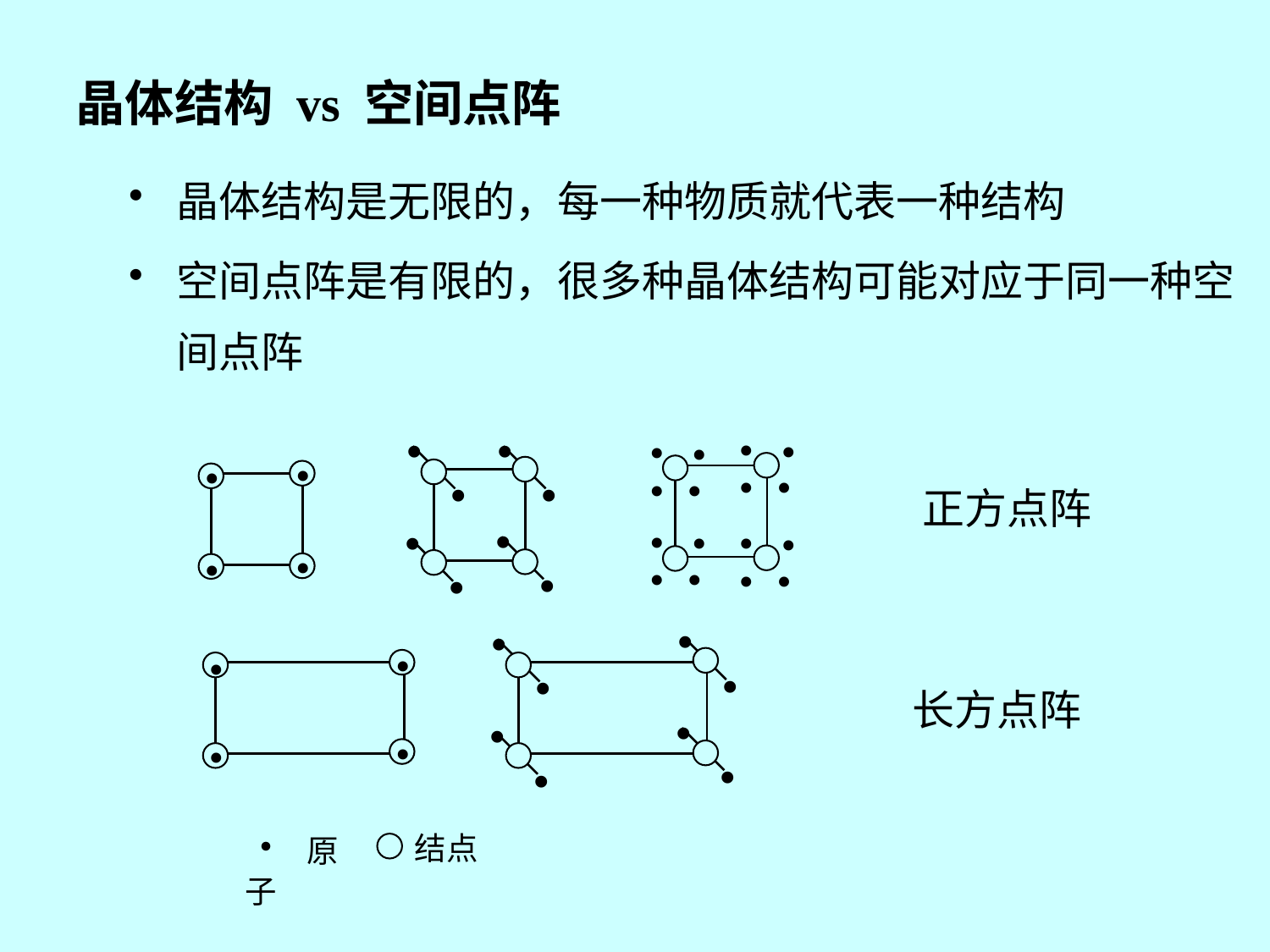

晶体结构 vs 空间点阵
晶体结构是无限的，每一种物质就代表一种结构
空间点阵是有限的，很多种晶体结构可能对应于同一种空间点阵
•

•
•

•

•

•
•

•

•
•
•
•
•
•
•
•
•
•

•
•

正方点阵
•
•
•
•
•
•
•
•

•

•

•

•

•

•

•

•

•

•

•
•

长方点阵
• 原子
结点